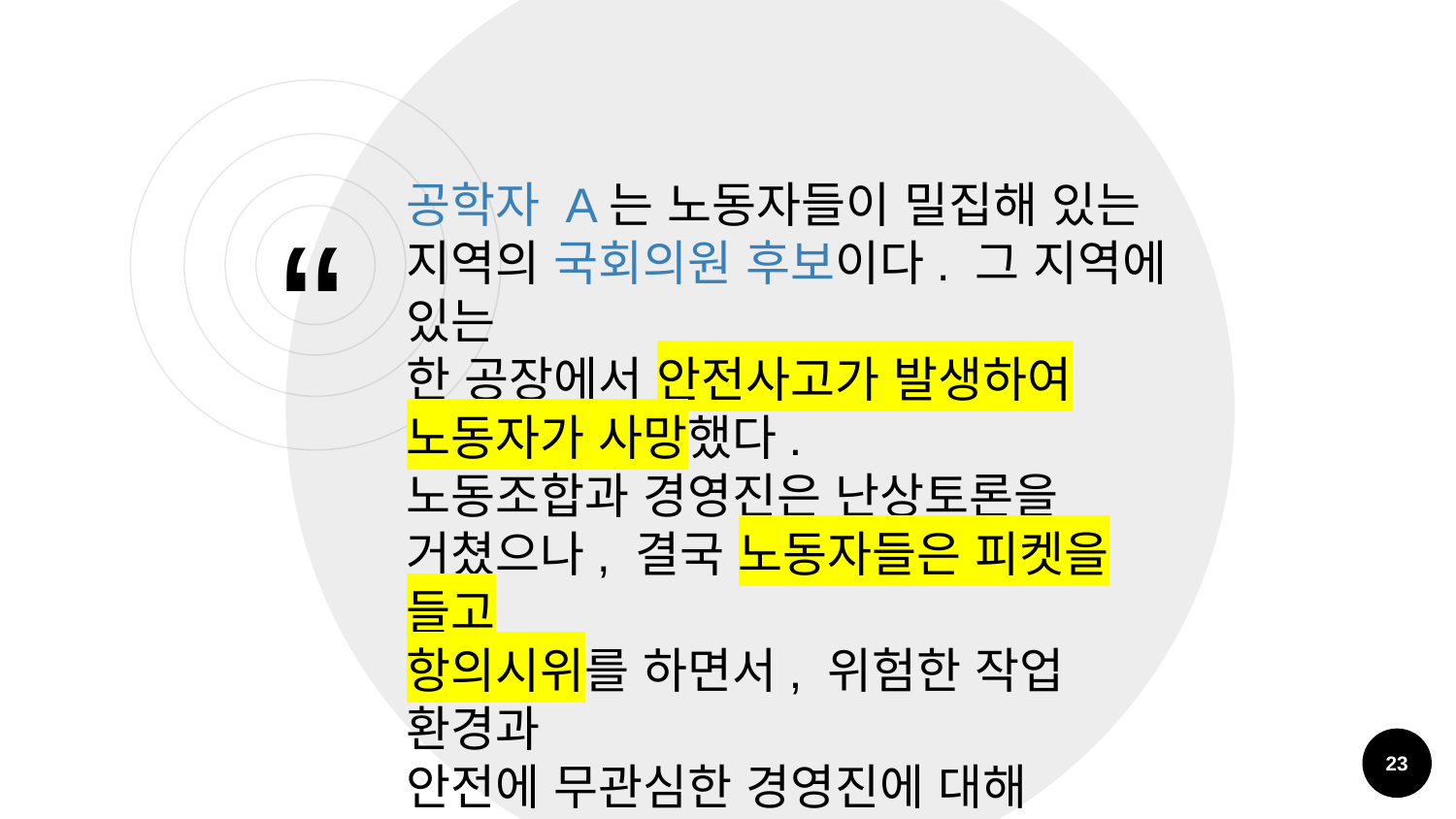

공학자 A는 노동자들이 밀집해 있는
지역의 국회의원 후보이다. 그 지역에 있는
한 공장에서 안전사고가 발생하여
노동자가 사망했다.
노동조합과 경영진은 난상토론을
거쳤으나, 결국 노동자들은 피켓을 들고
항의시위를 하면서, 위험한 작업 환경과
안전에 무관심한 경영진에 대해 항의했다.
“
23